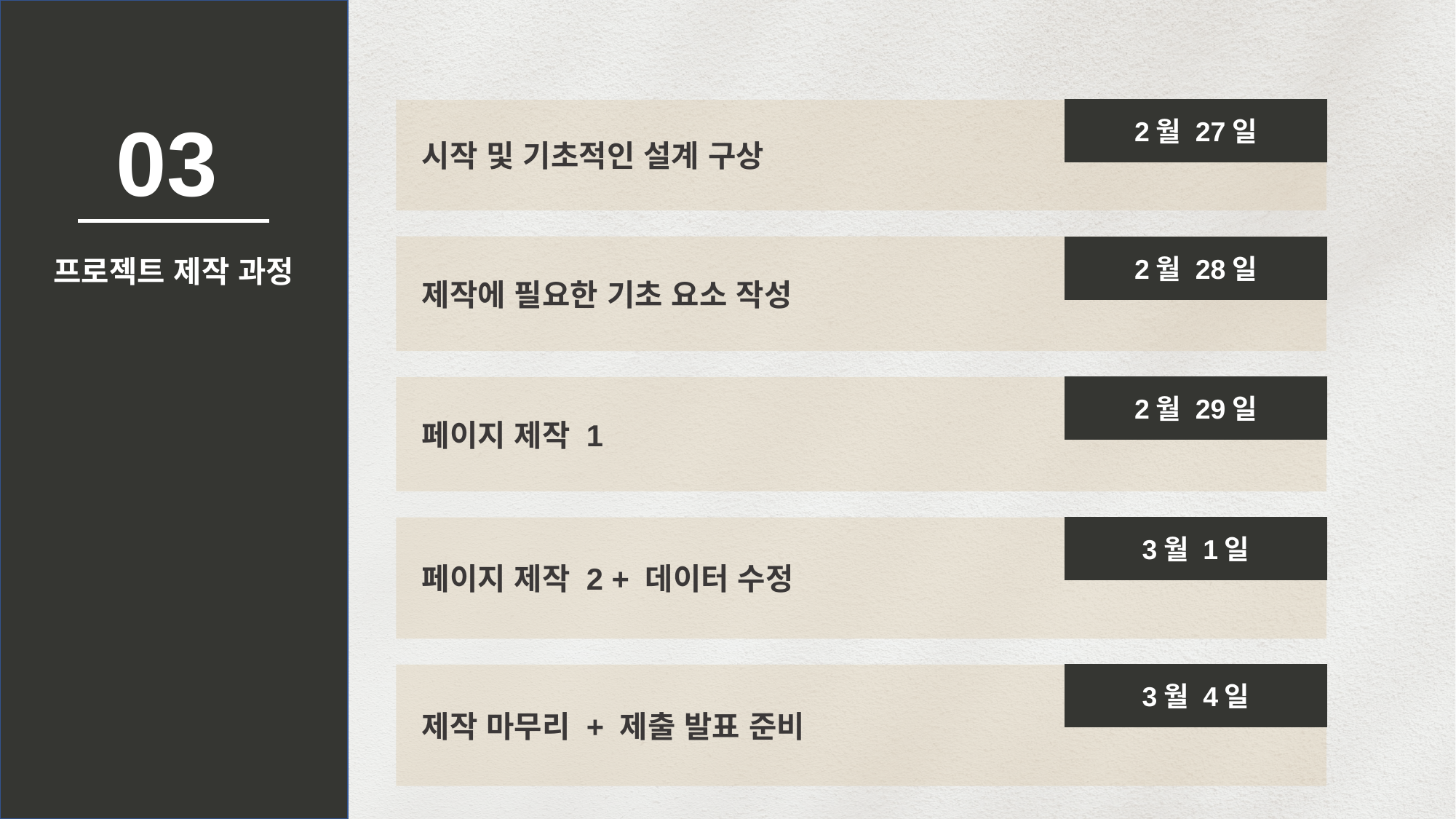

03
시작 및 기초적인 설계 구상
2월 27일
제작에 필요한 기초 요소 작성
2월 28일
프로젝트 제작 과정
페이지 제작 1
2월 29일
페이지 제작 2 + 데이터 수정
3월 1일
제작 마무리 + 제출 발표 준비
3월 4일